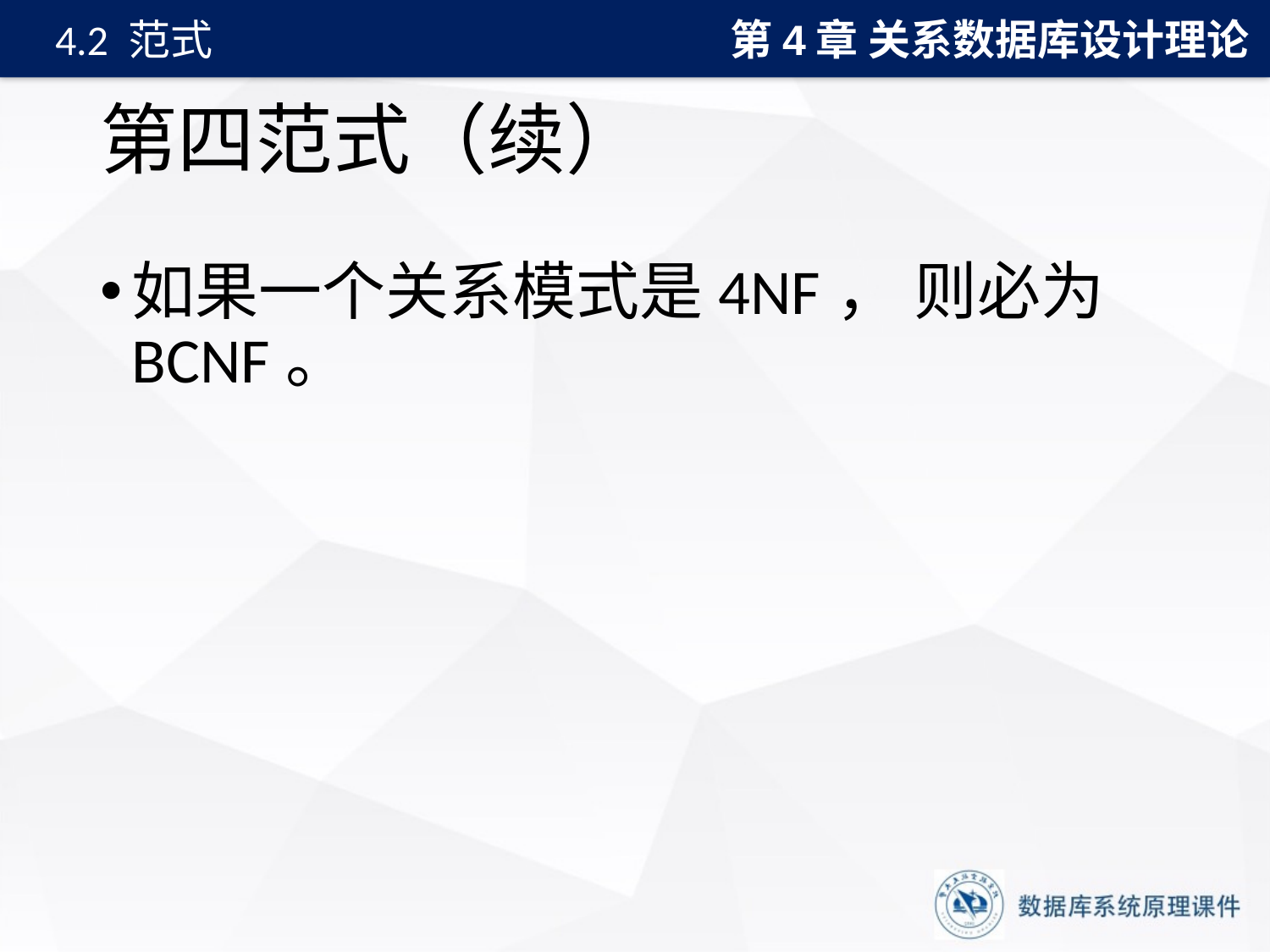

第4章 关系数据库设计理论
4.2 范式
# 第四范式（续）
如果一个关系模式是4NF， 则必为BCNF。